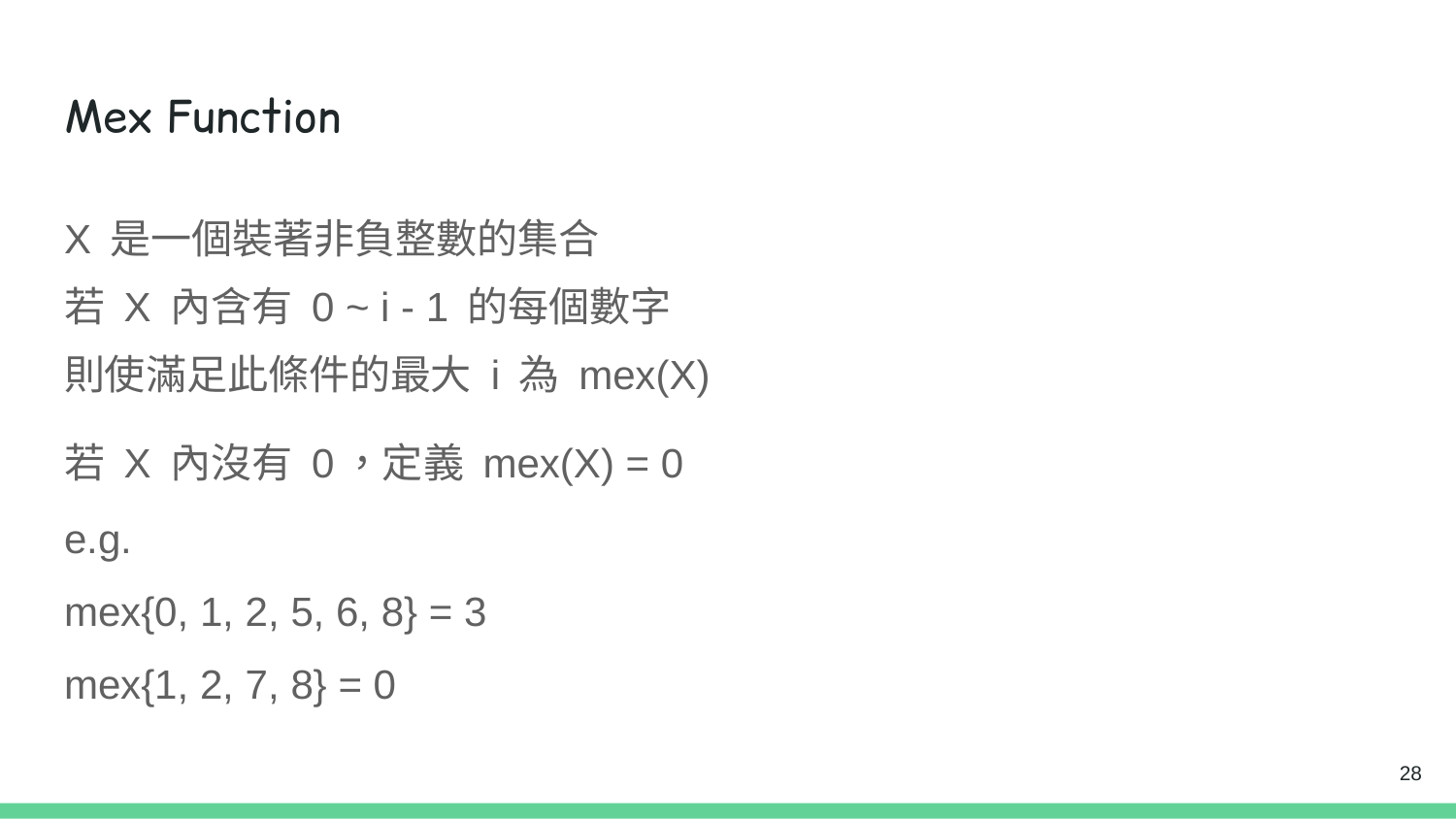

# Mex Function
X 是一個裝著非負整數的集合
若 X 內含有 0 ~ i - 1 的每個數字
則使滿足此條件的最大 i 為 mex(X)
若 X 內沒有 0，定義 mex(X) = 0
e.g.
mex{0, 1, 2, 5, 6, 8} = 3
mex{1, 2, 7, 8} = 0
28